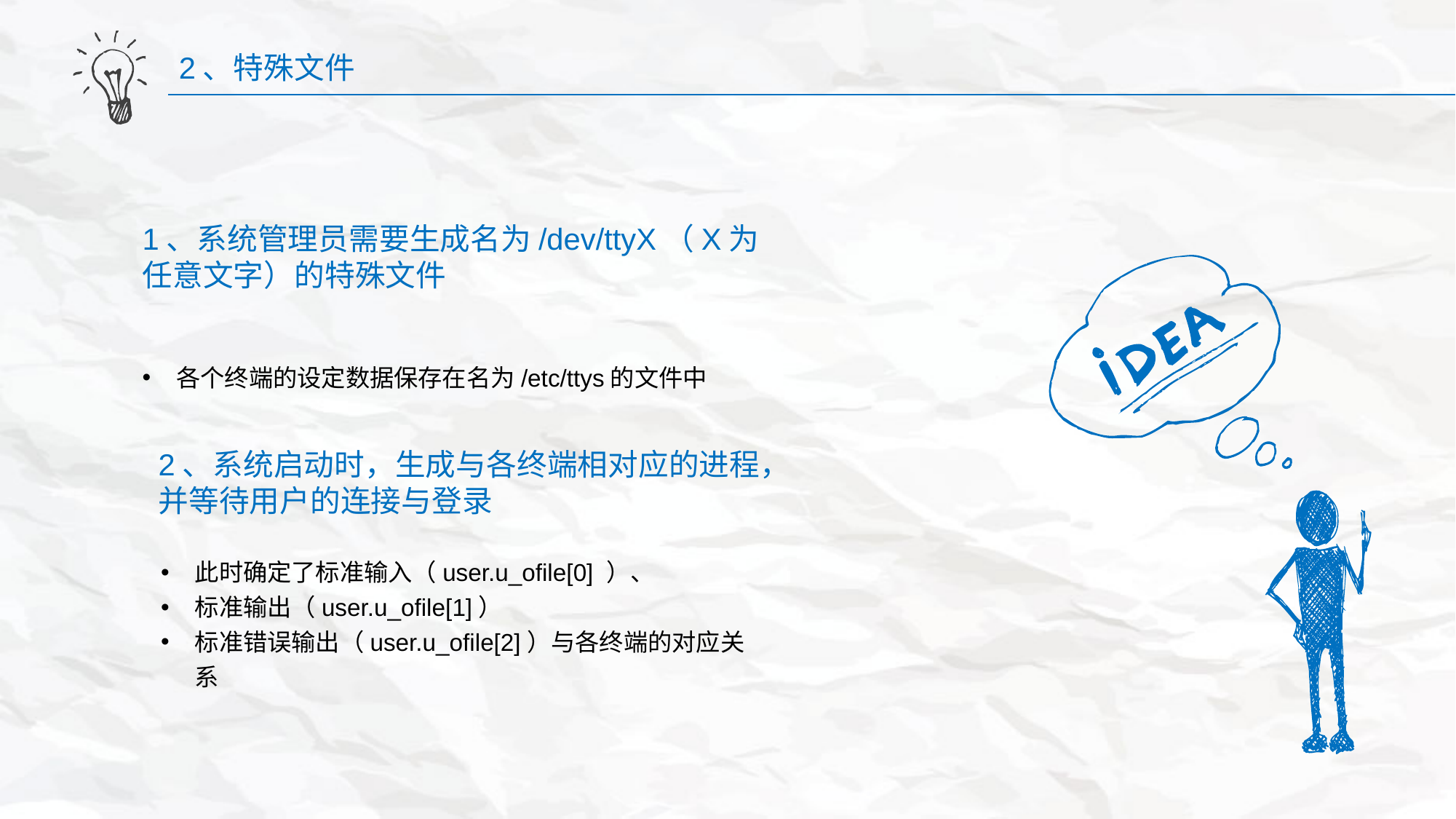

2、特殊文件
1、系统管理员需要生成名为/dev/ttyX（X为任意文字）的特殊文件
各个终端的设定数据保存在名为/etc/ttys的文件中

2、系统启动时，生成与各终端相对应的进程，并等待用户的连接与登录
此时确定了标准输入（user.u_ofile[0] ）、
标准输出（user.u_ofile[1]）
标准错误输出（user.u_ofile[2]）与各终端的对应关系